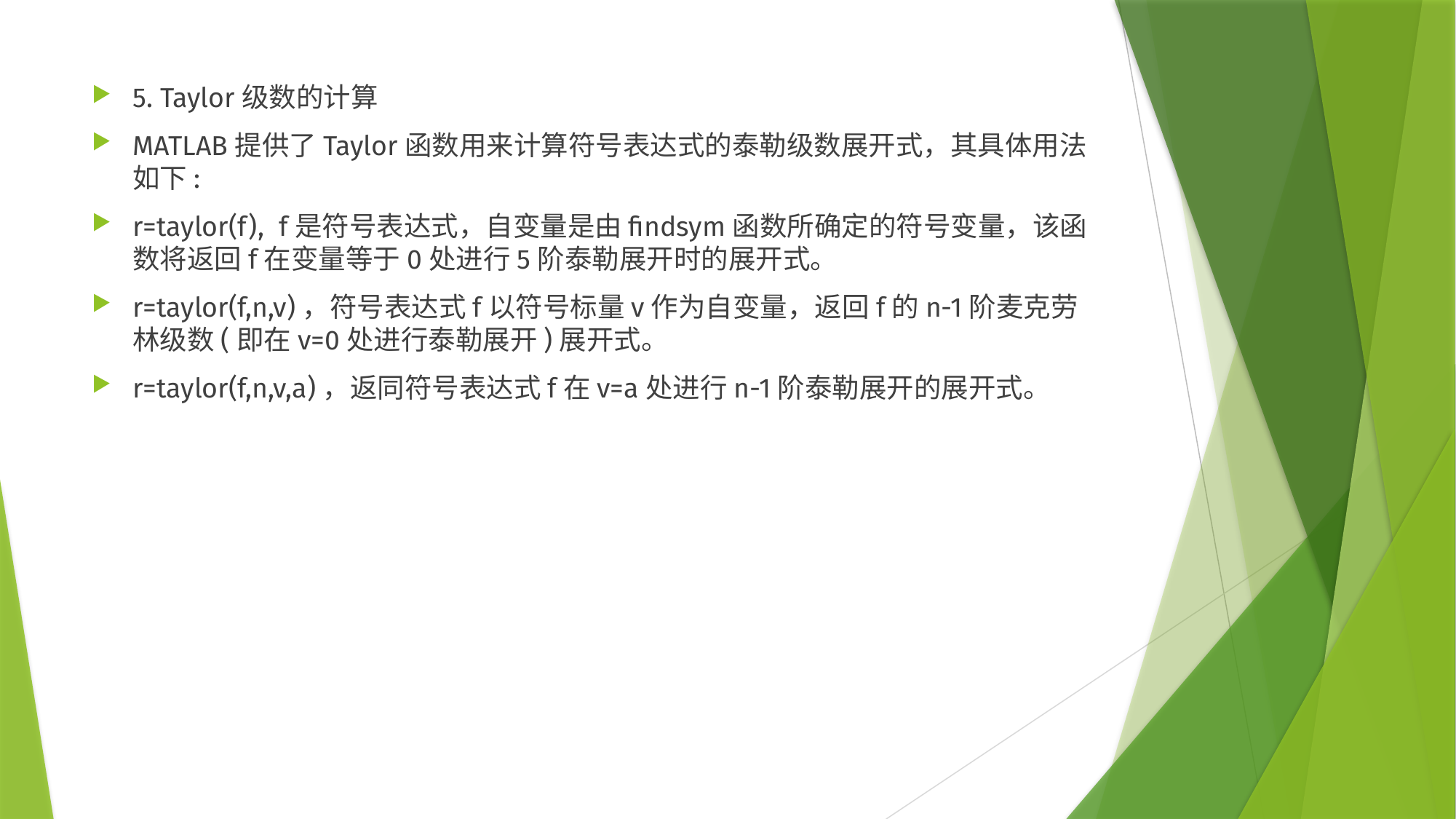

5. Taylor级数的计算
MATLAB提供了Taylor函数用来计算符号表达式的泰勒级数展开式，其具体用法如下:
r=taylor(f),  f是符号表达式，自变量是由findsym函数所确定的符号变量，该函数将返回f在变量等于0处进行5阶泰勒展开时的展开式。
r=taylor(f,n,v)，符号表达式f以符号标量v作为自变量，返回f的n-1阶麦克劳林级数(即在v=0处进行泰勒展开)展开式。
r=taylor(f,n,v,a)，返同符号表达式f在v=a处进行n-1阶泰勒展开的展开式。